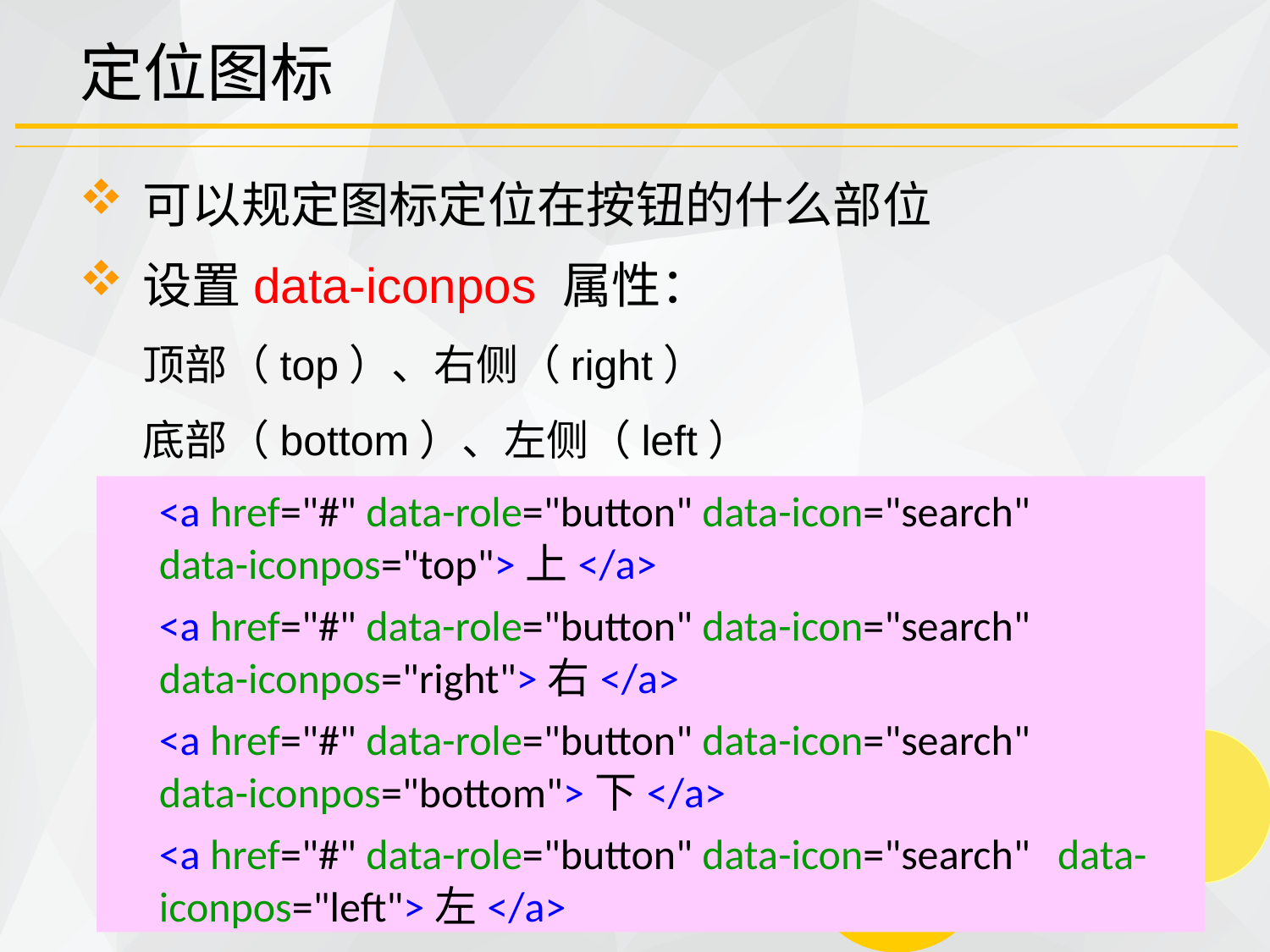

# 定位图标
可以规定图标定位在按钮的什么部位
设置data-iconpos 属性：
顶部（top）、右侧（right）
底部（bottom）、左侧（left）

<a href="#" data-role="button" data-icon="search"         data-iconpos="top">上</a>
<a href="#" data-role="button" data-icon="search" 	             data-iconpos="right">右</a>
<a href="#" data-role="button" data-icon="search"        data-iconpos="bottom">下</a>
<a href="#" data-role="button" data-icon="search"	 data-iconpos="left">左</a>